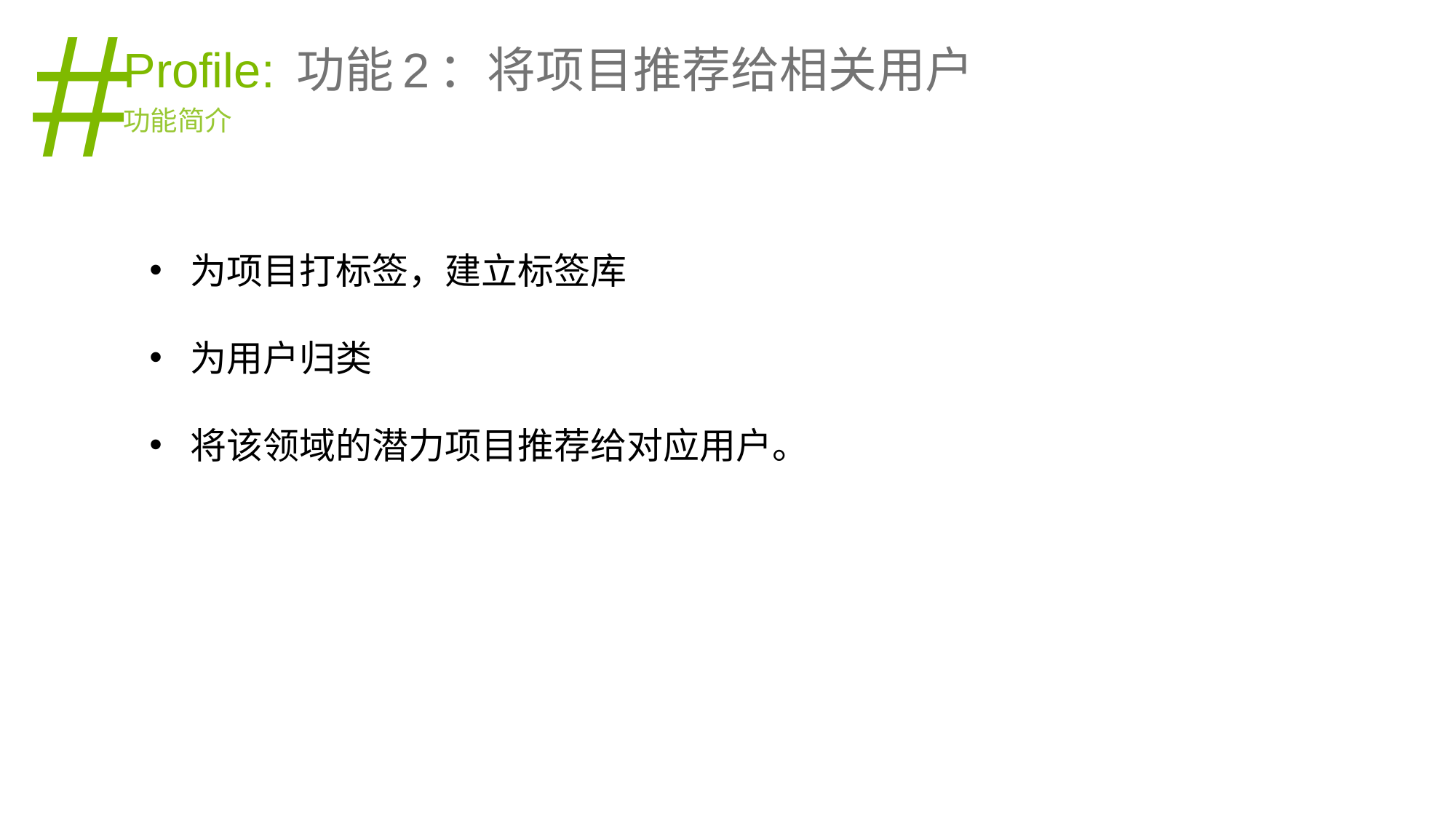

#
Profile: 功能2：将项目推荐给相关用户
功能简介
为项目打标签，建立标签库

为用户归类

将该领域的潜力项目推荐给对应用户。